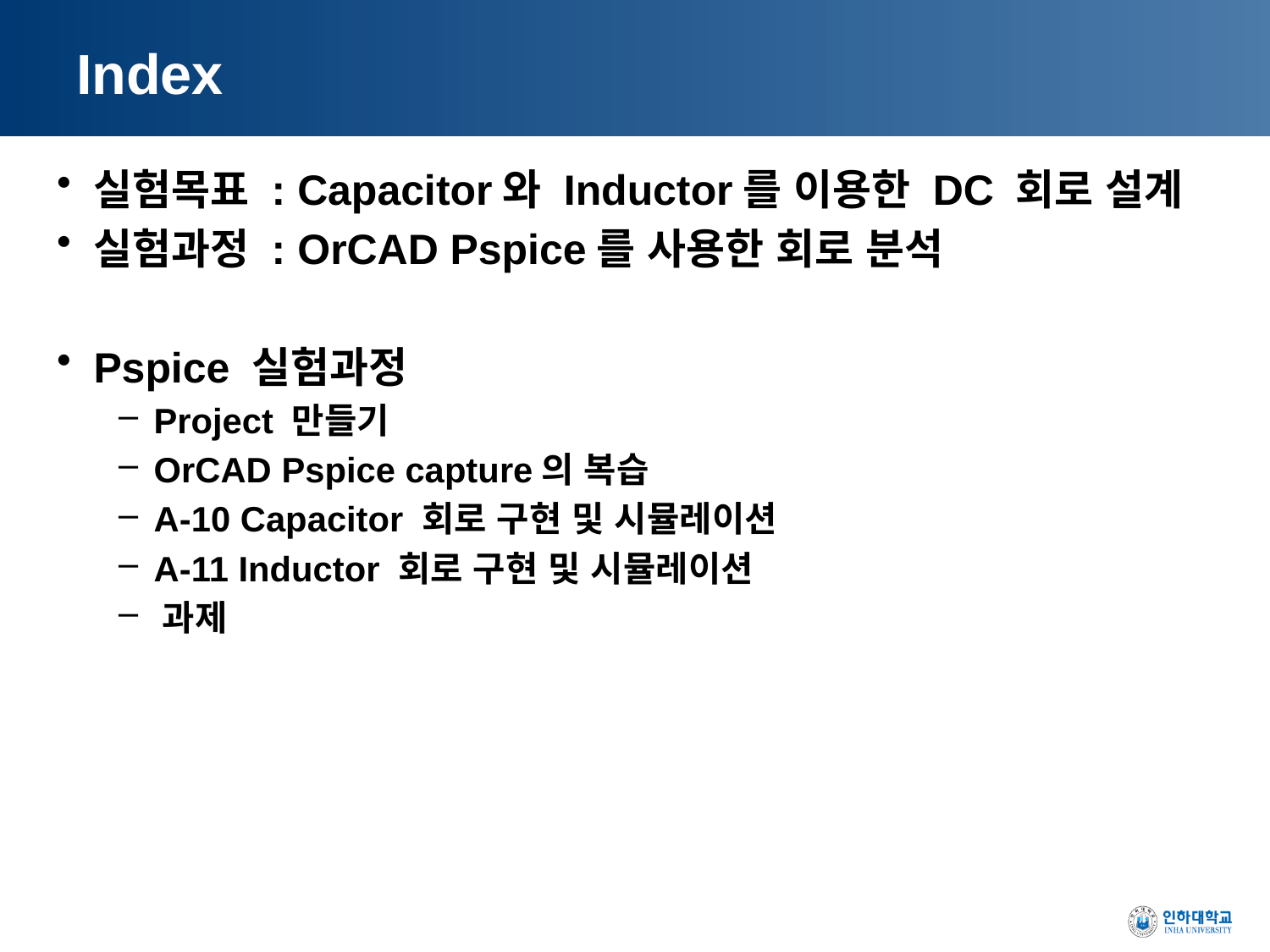

# Index
실험목표 : Capacitor와 Inductor를 이용한 DC 회로 설계
실험과정 : OrCAD Pspice를 사용한 회로 분석

Pspice 실험과정
 Project 만들기
 OrCAD Pspice capture의 복습
 A-10 Capacitor 회로 구현 및 시뮬레이션
 A-11 Inductor 회로 구현 및 시뮬레이션
 과제